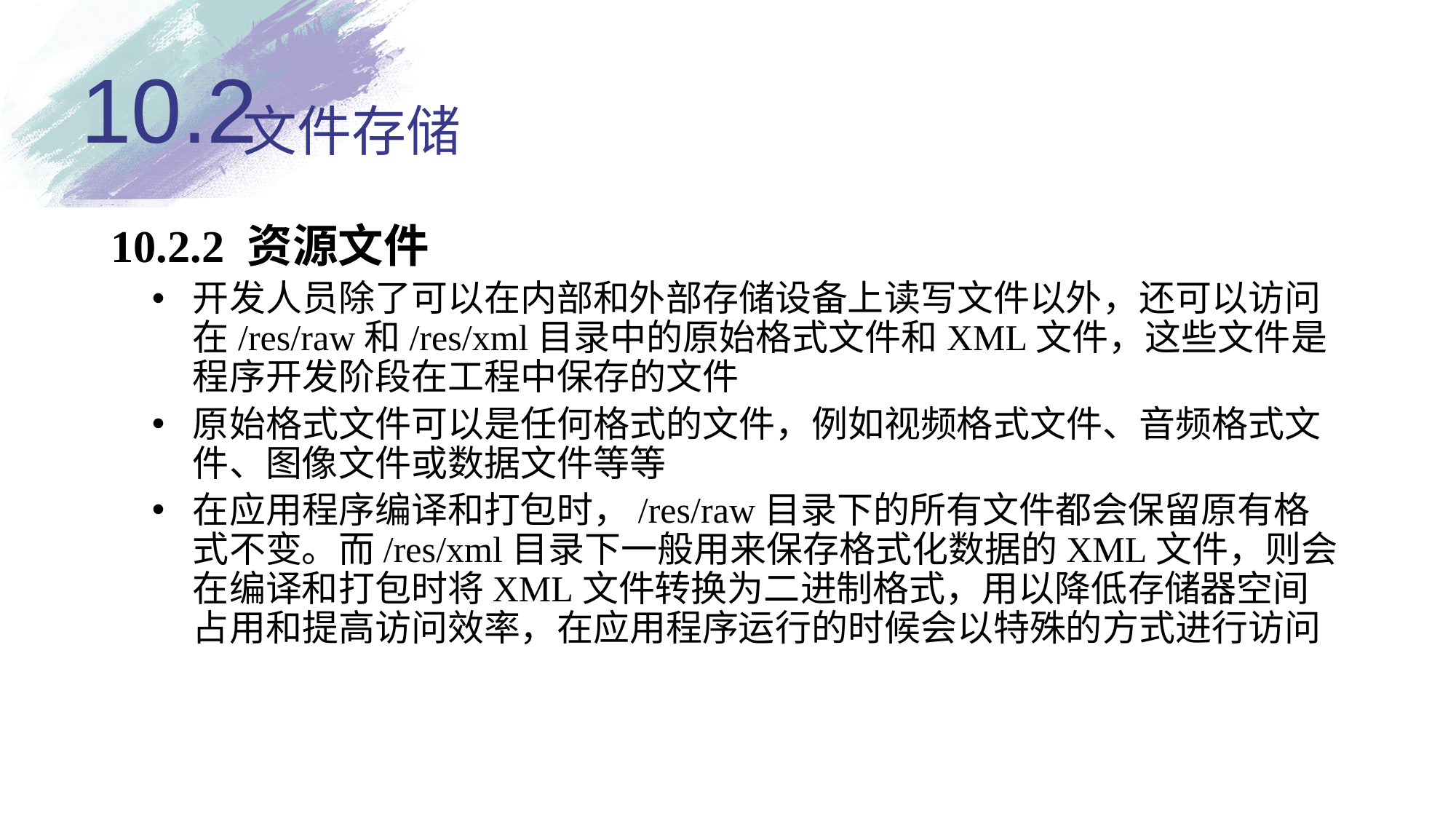

10.2
# 文件存储
10.2.2 资源文件
开发人员除了可以在内部和外部存储设备上读写文件以外，还可以访问在/res/raw和/res/xml目录中的原始格式文件和XML文件，这些文件是程序开发阶段在工程中保存的文件
原始格式文件可以是任何格式的文件，例如视频格式文件、音频格式文件、图像文件或数据文件等等
在应用程序编译和打包时，/res/raw目录下的所有文件都会保留原有格式不变。而/res/xml目录下一般用来保存格式化数据的XML文件，则会在编译和打包时将XML文件转换为二进制格式，用以降低存储器空间占用和提高访问效率，在应用程序运行的时候会以特殊的方式进行访问